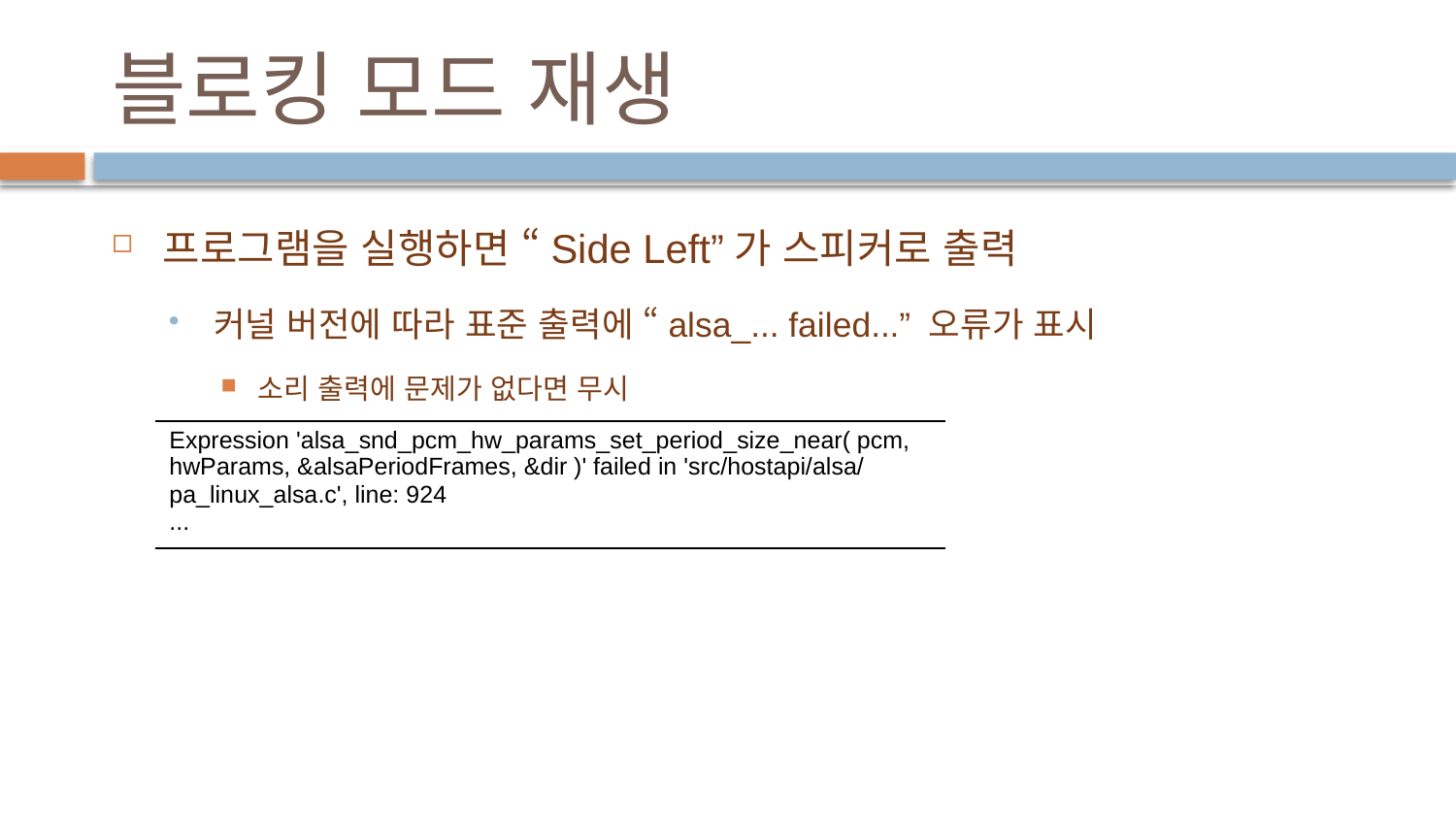

# 블로킹 모드 재생
프로그램을 실행하면 “Side Left”가 스피커로 출력
커널 버전에 따라 표준 출력에 “alsa_... failed...” 오류가 표시
소리 출력에 문제가 없다면 무시
| Expression 'alsa\_snd\_pcm\_hw\_params\_set\_period\_size\_near( pcm, hwParams, &alsaPeriodFrames, &dir )' failed in 'src/hostapi/alsa/pa\_linux\_alsa.c', line: 924 ... |
| --- |